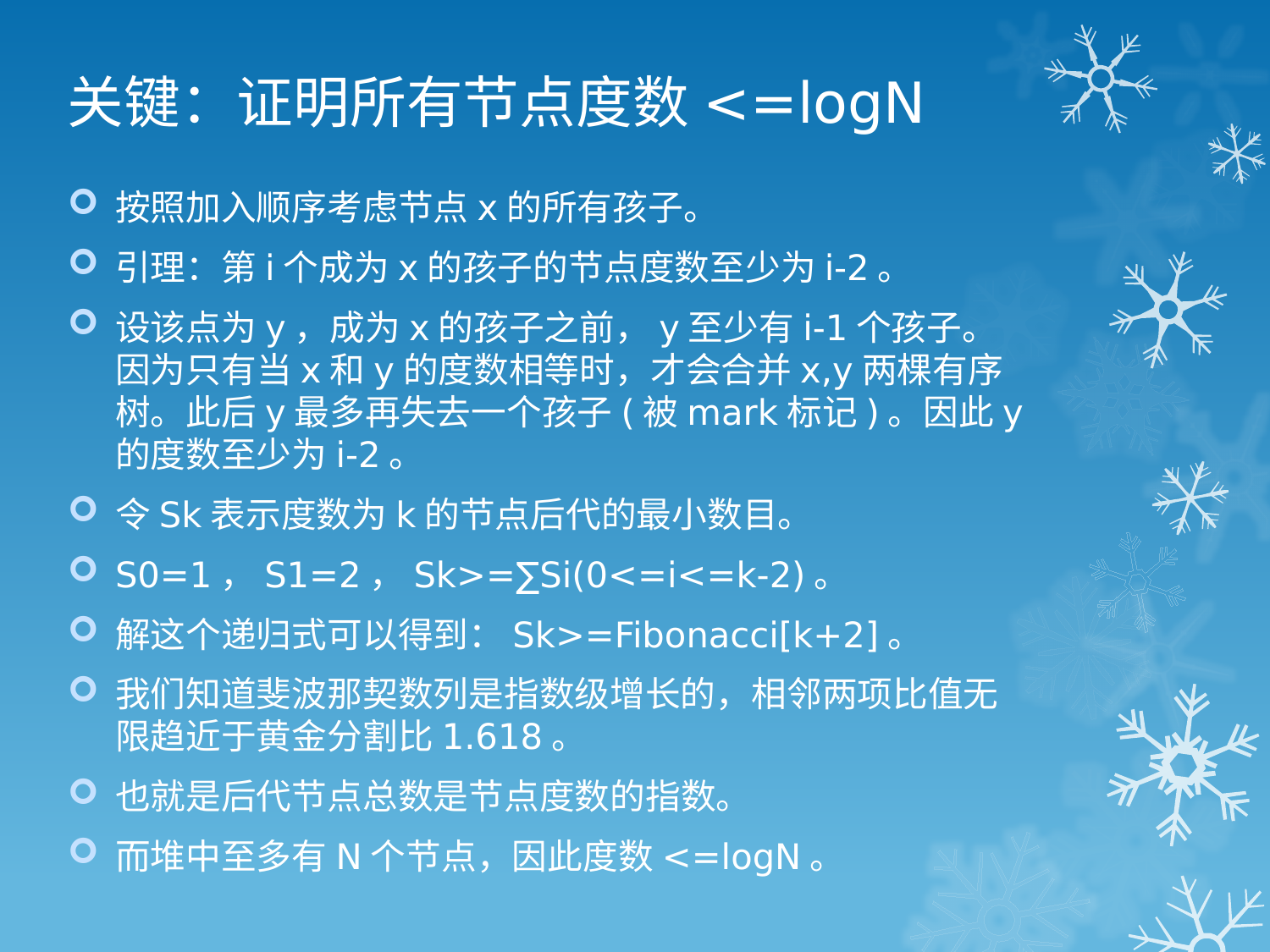

# 关键：证明所有节点度数<=logN
按照加入顺序考虑节点x的所有孩子。
引理：第i个成为x的孩子的节点度数至少为i-2。
设该点为y，成为x的孩子之前，y至少有i-1个孩子。因为只有当x和y的度数相等时，才会合并x,y两棵有序树。此后y最多再失去一个孩子(被mark标记)。因此y的度数至少为i-2。
令Sk表示度数为k的节点后代的最小数目。
S0=1，S1=2，Sk>=∑Si(0<=i<=k-2)。
解这个递归式可以得到：Sk>=Fibonacci[k+2]。
我们知道斐波那契数列是指数级增长的，相邻两项比值无限趋近于黄金分割比1.618。
也就是后代节点总数是节点度数的指数。
而堆中至多有N个节点，因此度数<=logN。